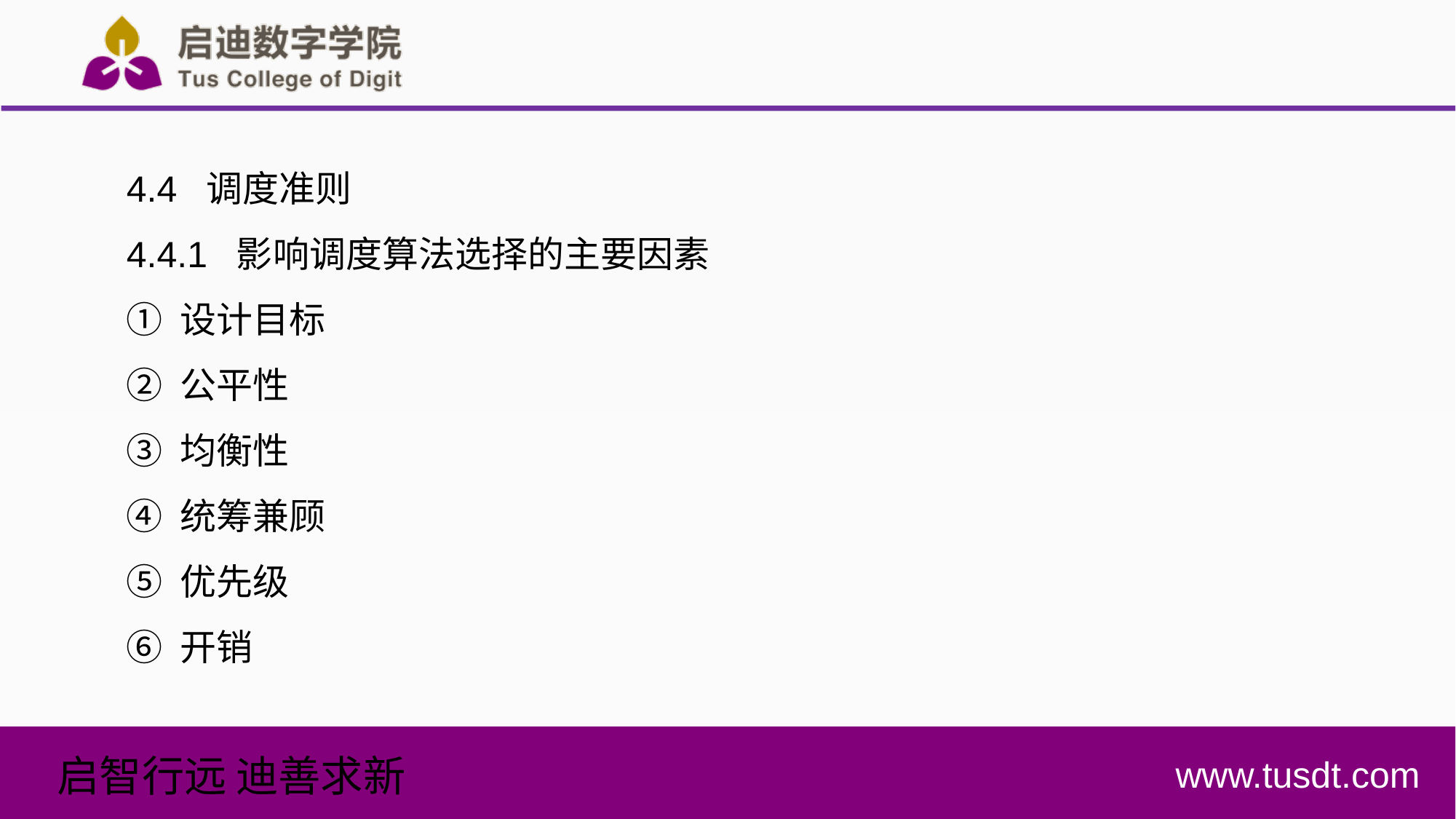

4.4  调度准则
4.4.1  影响调度算法选择的主要因素
① 设计目标
② 公平性
③ 均衡性
④ 统筹兼顾
⑤ 优先级
⑥ 开销